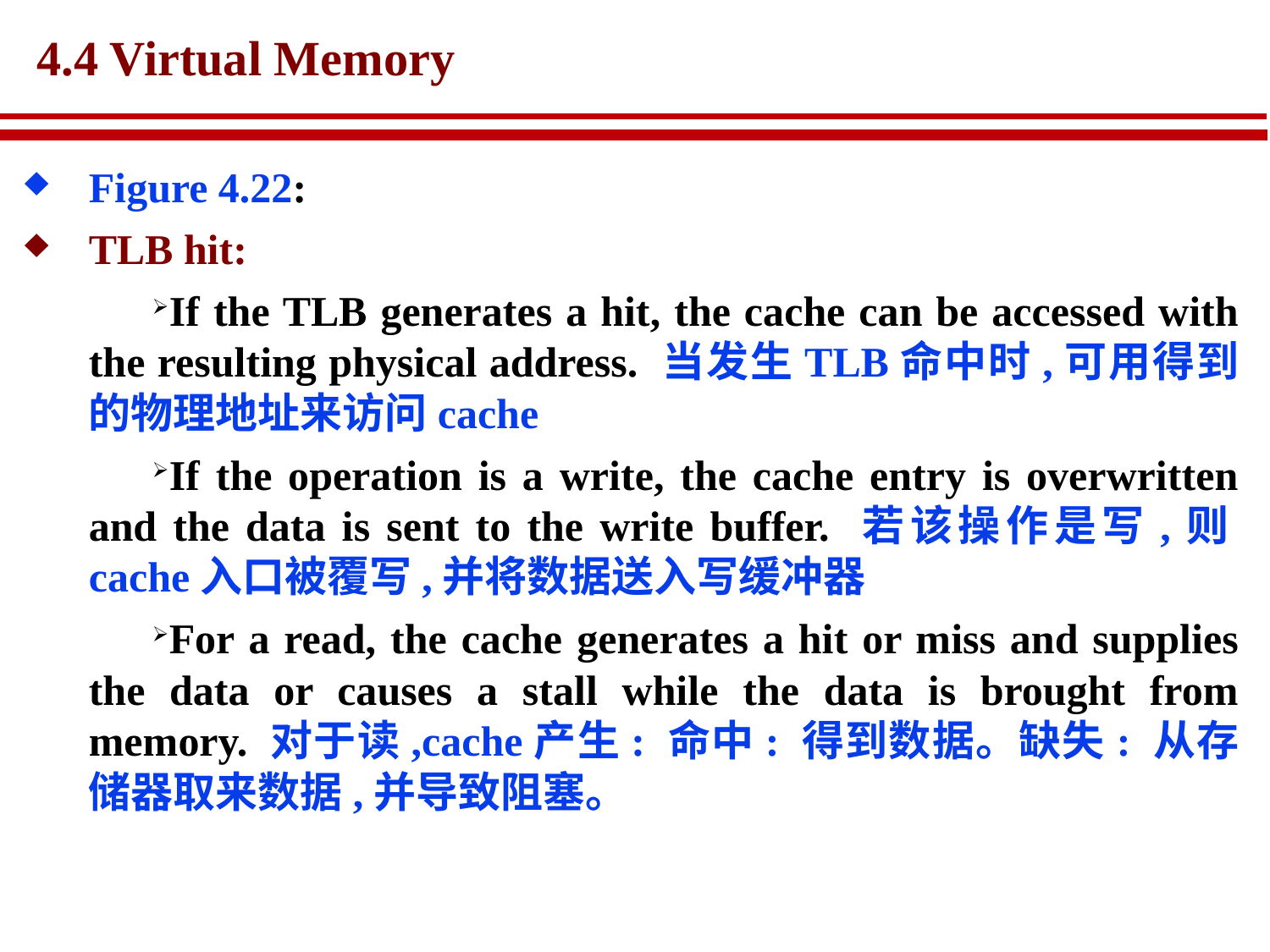

# 4.4 Virtual Memory
Figure 4.22:
TLB hit:
If the TLB generates a hit, the cache can be accessed with the resulting physical address. 当发生TLB命中时,可用得到的物理地址来访问cache
If the operation is a write, the cache entry is overwritten and the data is sent to the write buffer. 若该操作是写,则cache入口被覆写,并将数据送入写缓冲器
For a read, the cache generates a hit or miss and supplies the data or causes a stall while the data is brought from memory. 对于读,cache产生: 命中: 得到数据。缺失: 从存储器取来数据,并导致阻塞。